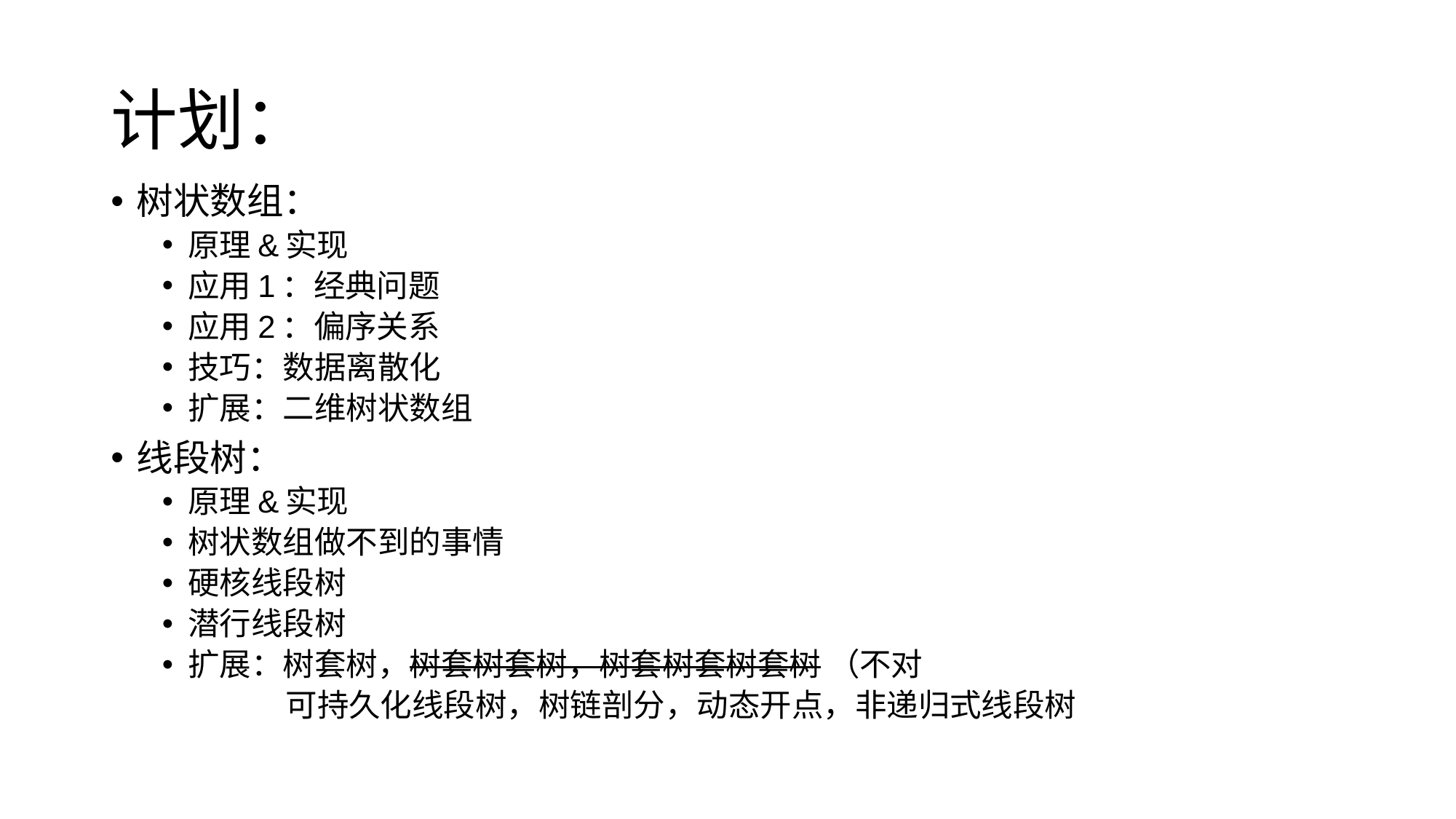

# 计划：
树状数组：
原理&实现
应用1：经典问题
应用2：偏序关系
技巧：数据离散化
扩展：二维树状数组
线段树：
原理&实现
树状数组做不到的事情
硬核线段树
潜行线段树
扩展：树套树，树套树套树，树套树套树套树 （不对
   可持久化线段树，树链剖分，动态开点，非递归式线段树